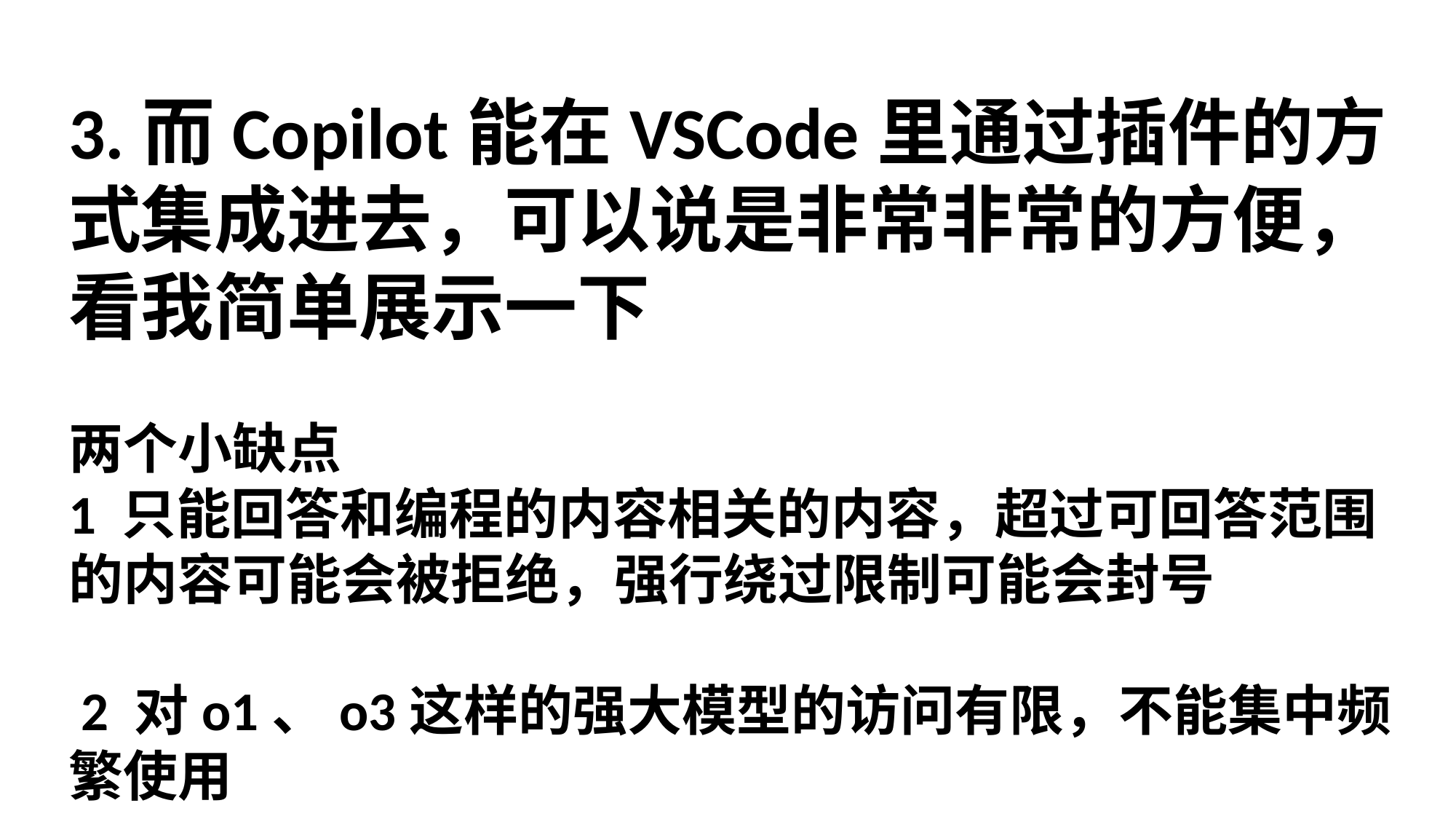

3.而Copilot能在VSCode里通过插件的方式集成进去，可以说是非常非常的方便，看我简单展示一下

两个小缺点
1 只能回答和编程的内容相关的内容，超过可回答范围的内容可能会被拒绝，强行绕过限制可能会封号

 2 对o1、o3这样的强大模型的访问有限，不能集中频繁使用